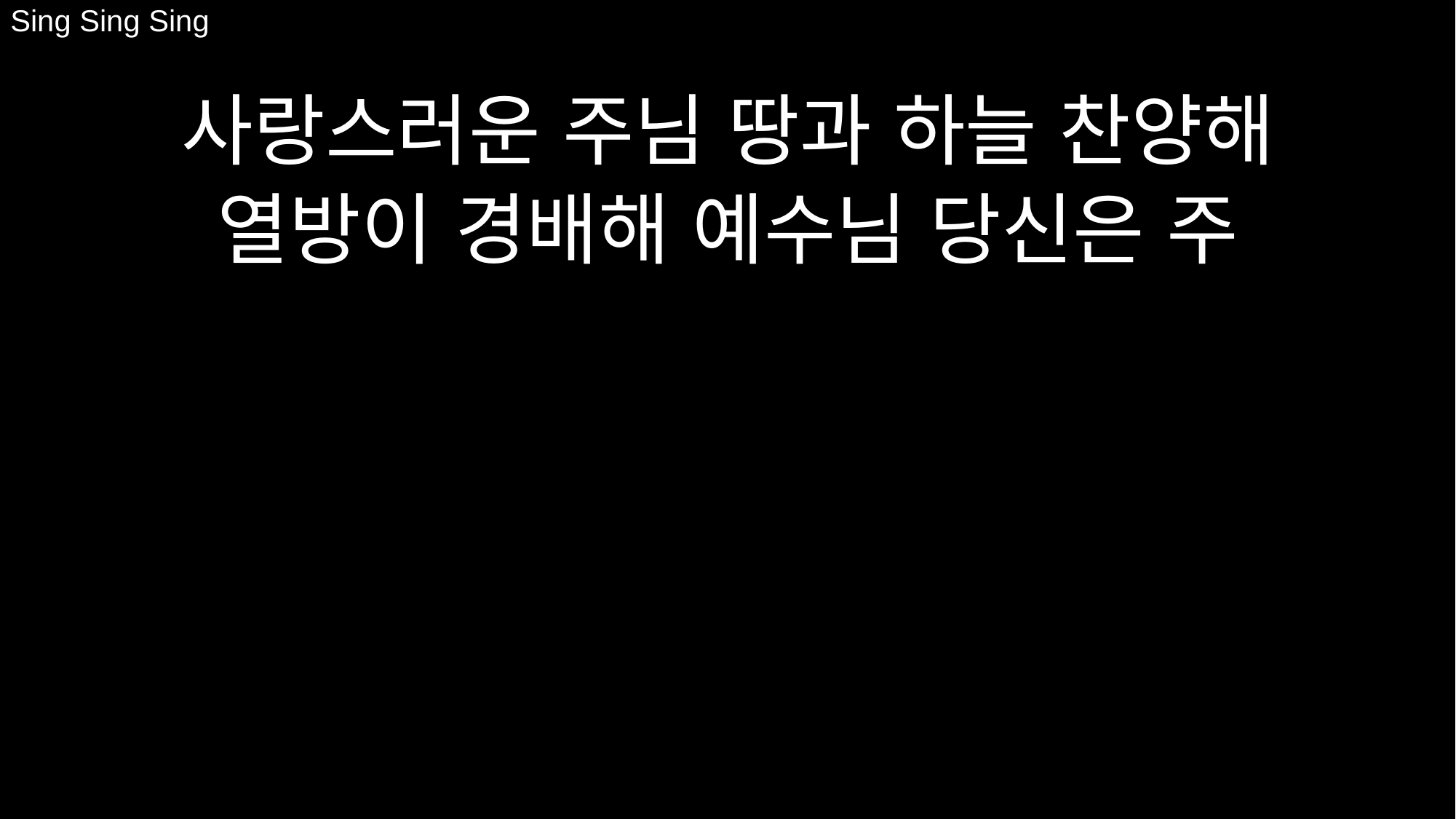

사랑스러운 주님 땅과 하늘 찬양해
열방이 경배해 예수님 당신은 주

# Sing Sing Sing